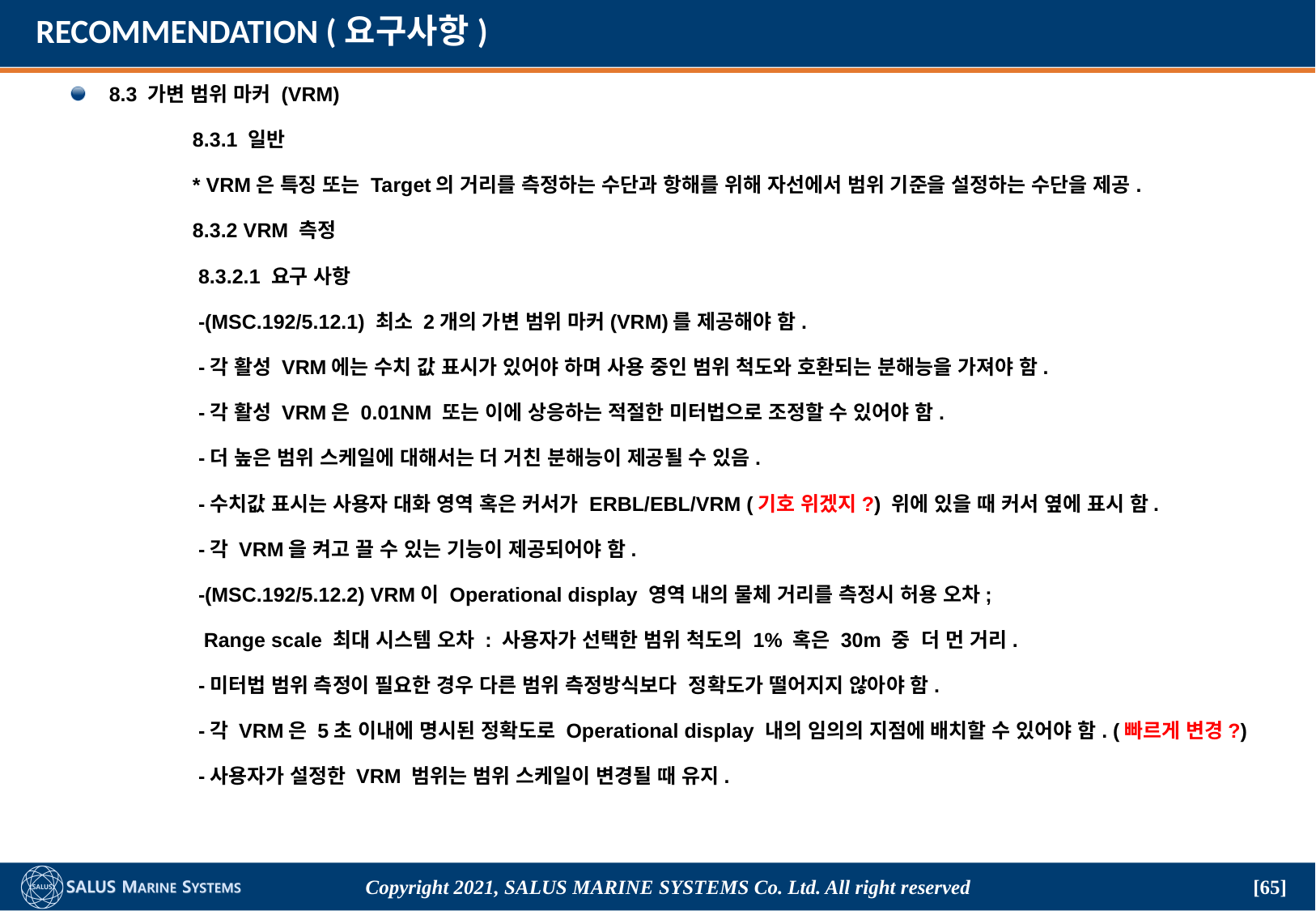

# RECOMMENDATION (요구사항)
8.3 가변 범위 마커 (VRM)
	8.3.1 일반
	* VRM은 특징 또는 Target의 거리를 측정하는 수단과 항해를 위해 자선에서 범위 기준을 설정하는 수단을 제공.
	8.3.2 VRM 측정
	 8.3.2.1 요구 사항
	 -(MSC.192/5.12.1) 최소 2개의 가변 범위 마커(VRM)를 제공해야 함.
	 -각 활성 VRM에는 수치 값 표시가 있어야 하며 사용 중인 범위 척도와 호환되는 분해능을 가져야 함.
	 -각 활성 VRM은 0.01NM 또는 이에 상응하는 적절한 미터법으로 조정할 수 있어야 함.
	 -더 높은 범위 스케일에 대해서는 더 거친 분해능이 제공될 수 있음.
	 -수치값 표시는 사용자 대화 영역 혹은 커서가 ERBL/EBL/VRM (기호 위겠지?) 위에 있을 때 커서 옆에 표시 함.
	 -각 VRM을 켜고 끌 수 있는 기능이 제공되어야 함.
	 -(MSC.192/5.12.2) VRM이 Operational display 영역 내의 물체 거리를 측정시 허용 오차;
	  Range scale 최대 시스템 오차 : 사용자가 선택한 범위 척도의 1% 혹은 30m 중  더 먼 거리.
	 -미터법 범위 측정이 필요한 경우 다른 범위 측정방식보다  정확도가 떨어지지 않아야 함.
	 -각 VRM은 5초 이내에 명시된 정확도로 Operational display 내의 임의의 지점에 배치할 수 있어야 함. (빠르게 변경?)
	 -사용자가 설정한 VRM 범위는 범위 스케일이 변경될 때 유지.

Copyright 2021, SALUS Marine Systems Co. Ltd. All right reserved
[65]